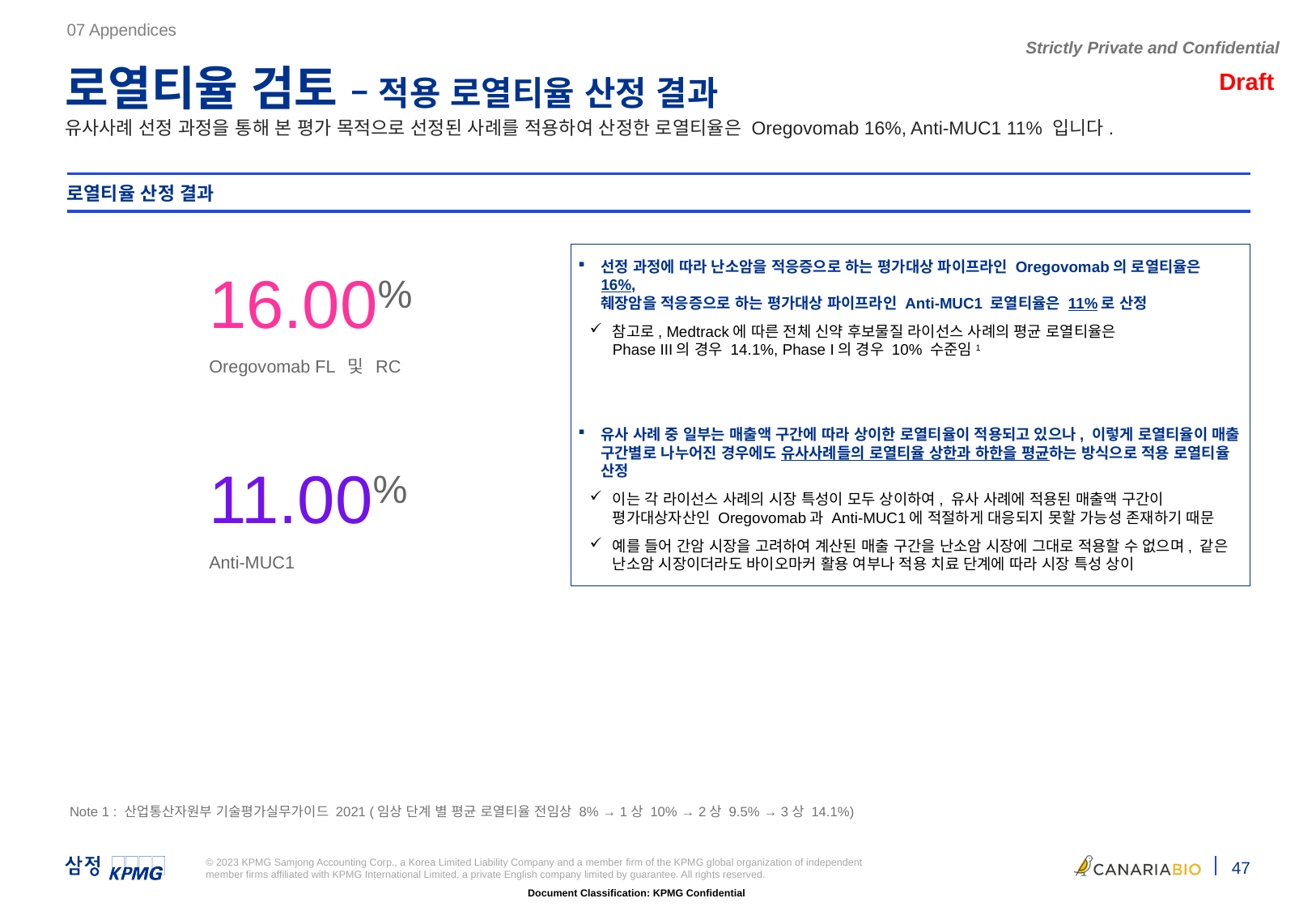

07 Appendices

로열티율 검토 – 적용 로열티율 산정 결과
유사사례 선정 과정을 통해 본 평가 목적으로 선정된 사례를 적용하여 산정한 로열티율은 Oregovomab 16%, Anti-MUC1 11% 입니다.
로열티율 산정 결과
선정 과정에 따라 난소암을 적응증으로 하는 평가대상 파이프라인 Oregovomab의 로열티율은 16%,
췌장암을 적응증으로 하는 평가대상 파이프라인 Anti-MUC1 로열티율은 11%로 산정
참고로, Medtrack에 따른 전체 신약 후보물질 라이선스 사례의 평균 로열티율은
Phase III의 경우 14.1%, Phase I의 경우 10% 수준임1

유사 사례 중 일부는 매출액 구간에 따라 상이한 로열티율이 적용되고 있으나, 이렇게 로열티율이 매출 구간별로 나누어진 경우에도 유사사례들의 로열티율 상한과 하한을 평균하는 방식으로 적용 로열티율 산정
이는 각 라이선스 사례의 시장 특성이 모두 상이하여, 유사 사례에 적용된 매출액 구간이 평가대상자산인 Oregovomab과 Anti-MUC1에 적절하게 대응되지 못할 가능성 존재하기 때문
예를 들어 간암 시장을 고려하여 계산된 매출 구간을 난소암 시장에 그대로 적용할 수 없으며, 같은 난소암 시장이더라도 바이오마커 활용 여부나 적용 치료 단계에 따라 시장 특성 상이
16.00%
Oregovomab FL 및 RC
11.00%
Anti-MUC1
16%
33.571%
Note 1 : 산업통산자원부 기술평가실무가이드 2021 (임상 단계 별 평균 로열티율 전임상 8% → 1상 10% → 2상 9.5% → 3상 14.1%)